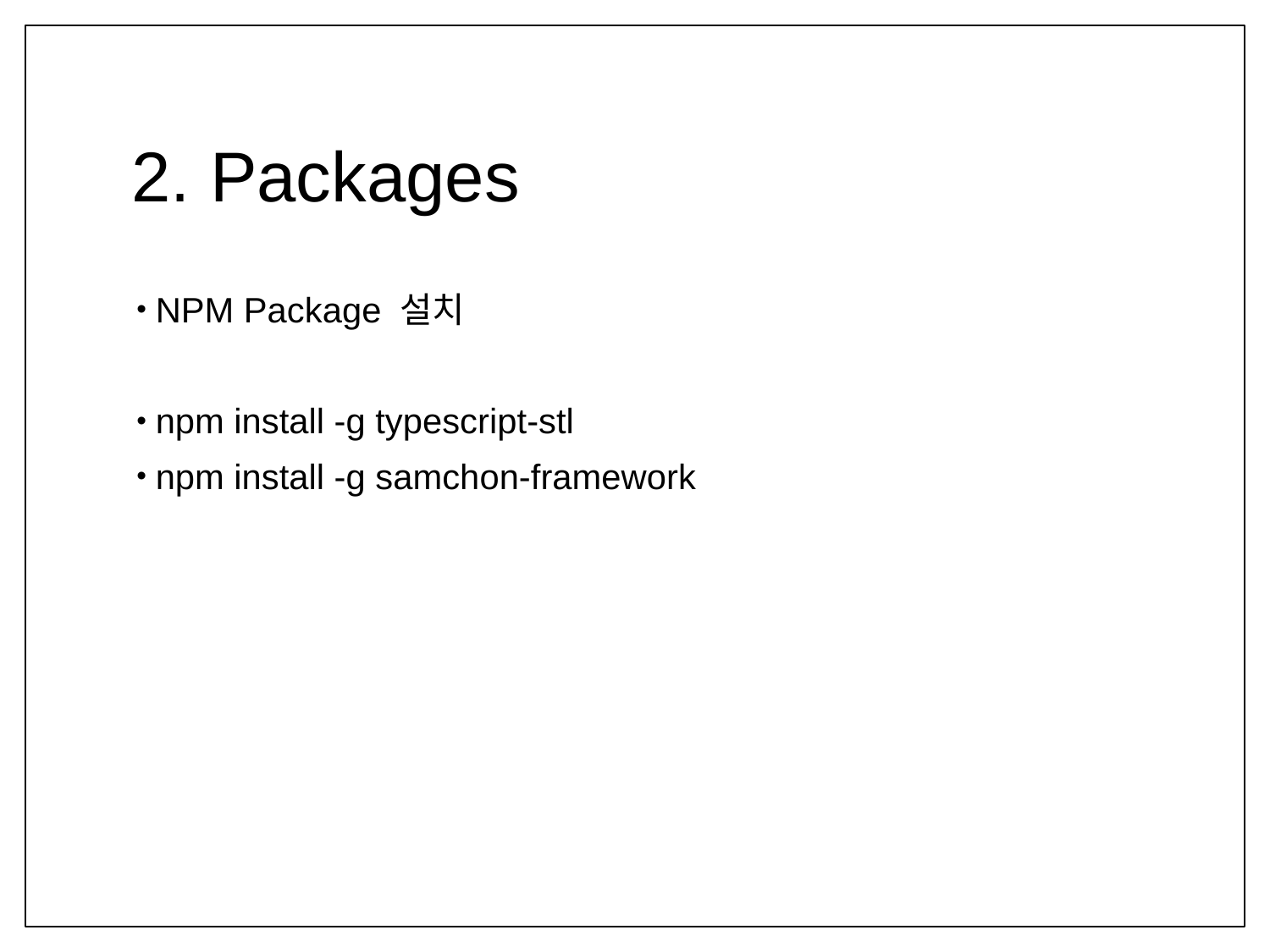

# 2. Packages
NPM Package 설치

npm install -g typescript-stl
npm install -g samchon-framework